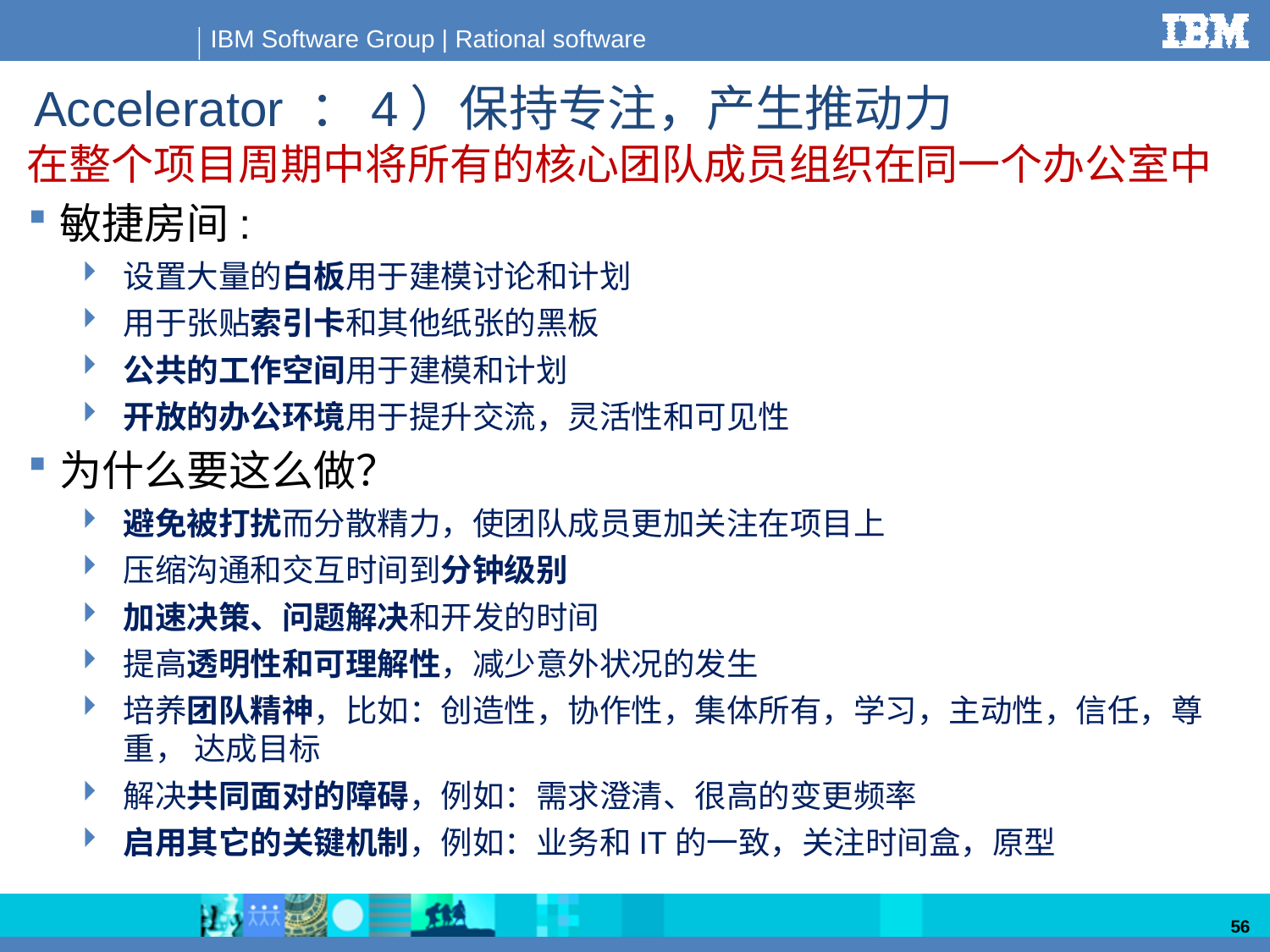

# Accelerator ：4）保持专注，产生推动力
在整个项目周期中将所有的核心团队成员组织在同一个办公室中
敏捷房间:
设置大量的白板用于建模讨论和计划
用于张贴索引卡和其他纸张的黑板
公共的工作空间用于建模和计划
开放的办公环境用于提升交流，灵活性和可见性
为什么要这么做？
避免被打扰而分散精力，使团队成员更加关注在项目上
压缩沟通和交互时间到分钟级别
加速决策、问题解决和开发的时间
提高透明性和可理解性，减少意外状况的发生
培养团队精神，比如：创造性，协作性，集体所有，学习，主动性，信任，尊重， 达成目标
解决共同面对的障碍，例如：需求澄清、很高的变更频率
启用其它的关键机制，例如：业务和IT的一致，关注时间盒，原型

56